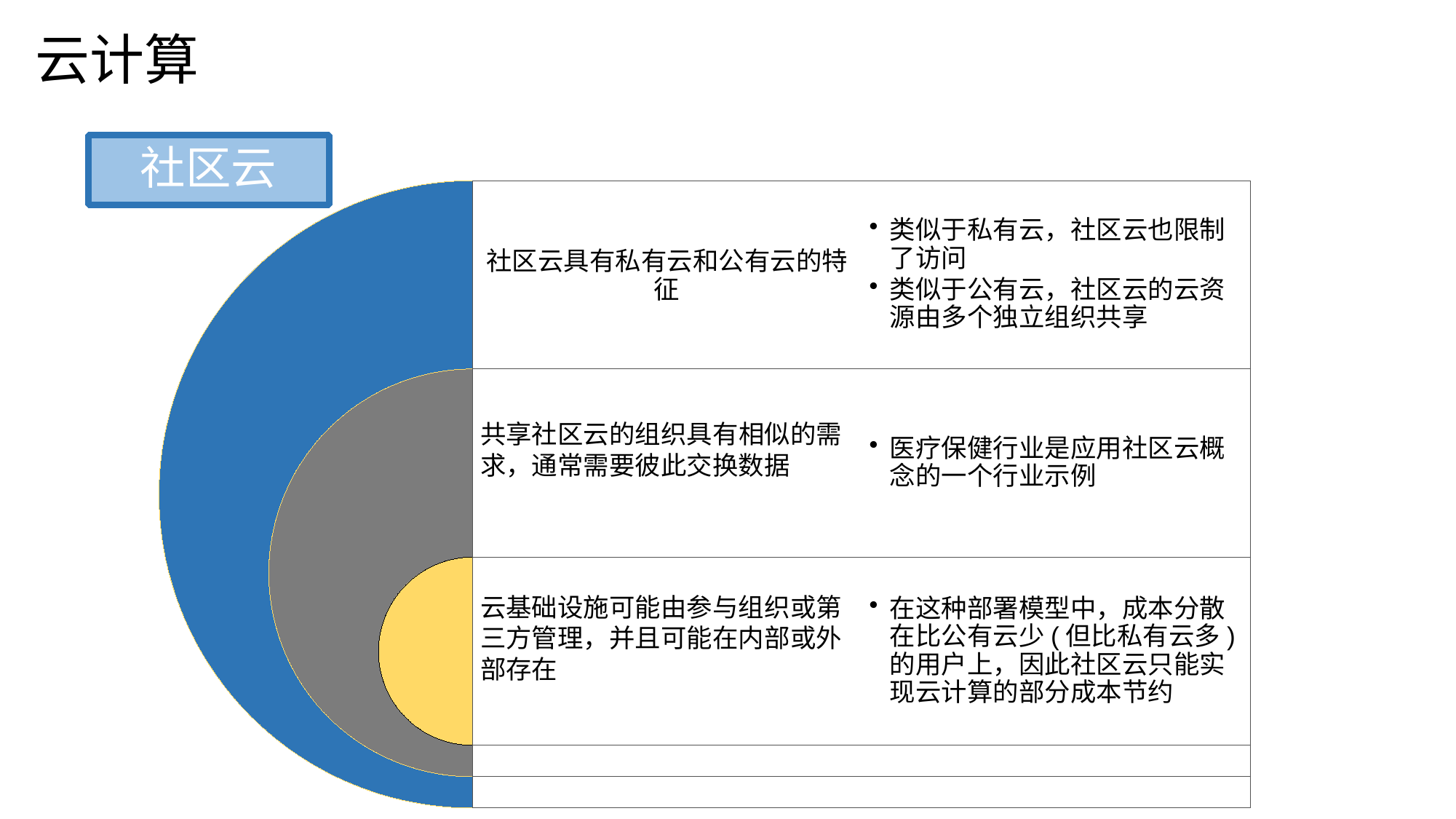

云计算

社区云

社区云具有私有云和公有云的特征

共享社区云的组织具有相似的需求，通常需要彼此交换数据

云基础设施可能由参与组织或第三方管理，并且可能在内部或外部存在

类似于私有云，社区云也限制了访问
类似于公有云，社区云的云资源由多个独立组织共享
医疗保健行业是应用社区云概念的一个行业示例
在这种部署模型中，成本分散在比公有云少(但比私有云多)的用户上，因此社区云只能实现云计算的部分成本节约